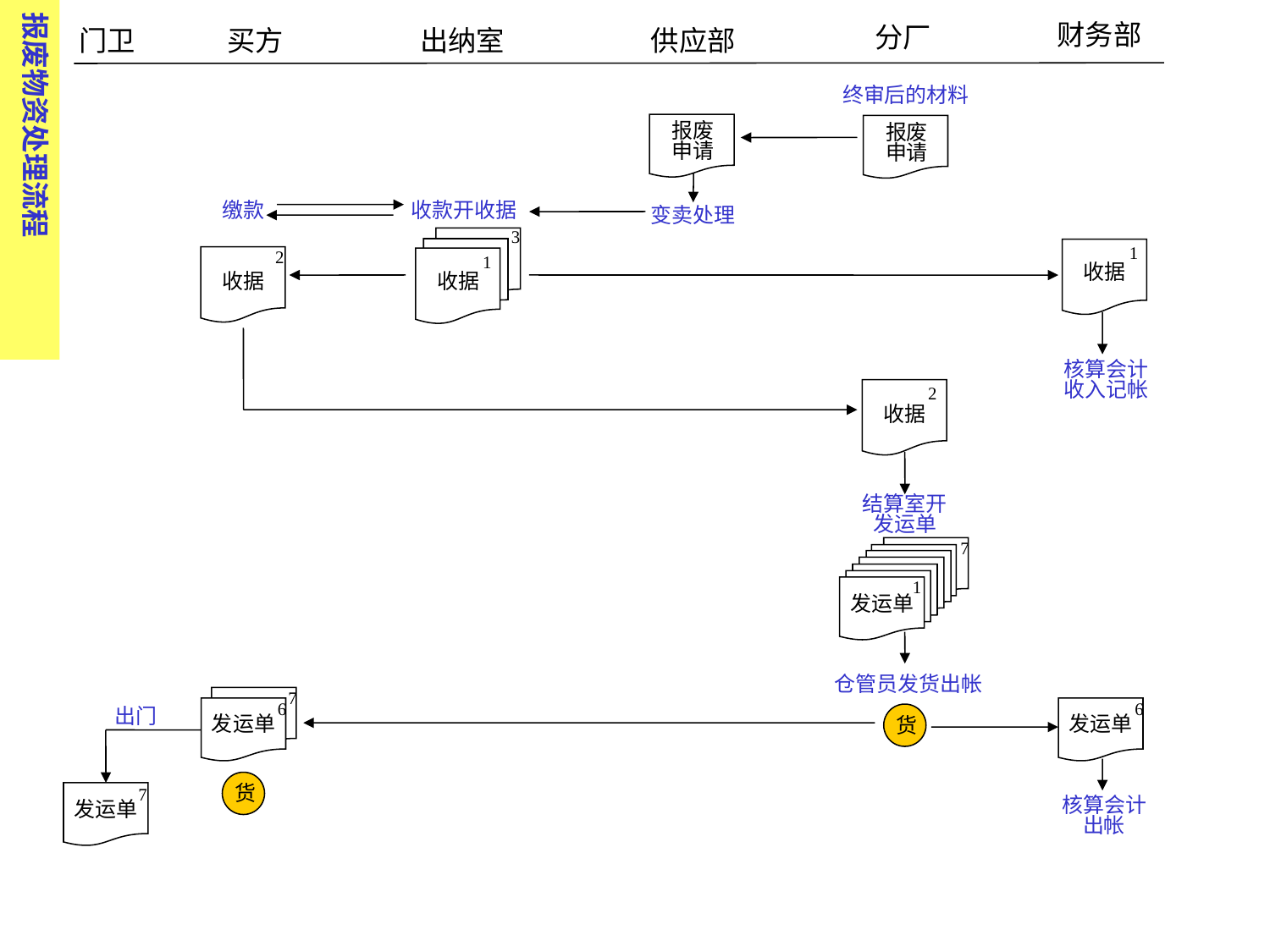

报废物资处理流程
财务部
分厂
门卫
买方
出纳室
供应部

终审后的材料

报废申请
报废申请

缴款
收款开收据
变卖处理

3

1

2
1

收据
收据
收据

核算会计收入记帐
2

收据

结算室开发运单
7

1
发运单

仓管员发货出帐
7

6
6
发运单
发运单
出门

货

货
7
发运单
核算会计出帐
90